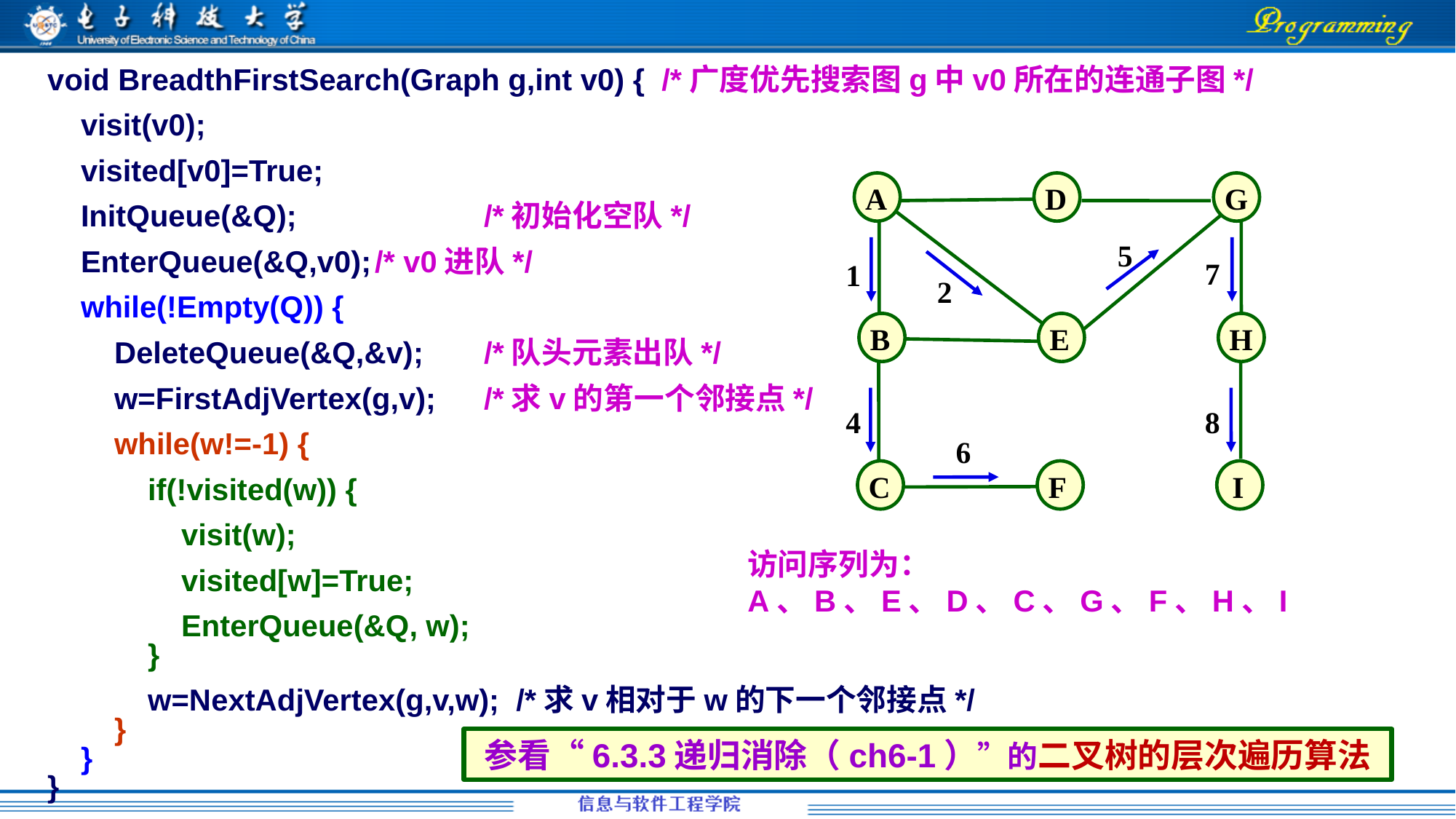

void BreadthFirstSearch(Graph g,int v0) {  /*广度优先搜索图g中v0所在的连通子图*/
    visit(v0);
    visited[v0]=True;
    InitQueue(&Q);		/*初始化空队*/
    EnterQueue(&Q,v0);	/* v0进队*/
    while(!Empty(Q)) {
        DeleteQueue(&Q,&v);	/*队头元素出队*/
        w=FirstAdjVertex(g,v);	/*求v的第一个邻接点*/
        while(w!=-1) {
            if(!visited(w)) {
                visit(w);
                visited[w]=True;
                EnterQueue(&Q, w);
            }
            w=NextAdjVertex(g,v,w);  /*求v相对于w的下一个邻接点*/
        }
    }
}
A
D
G

5

7
1
2
B
E
H

4
8
6

C
F
I

访问序列为：A、B、E、D、C、G、F、H、I
参看“6.3.3递归消除（ch6-1）”的二叉树的层次遍历算法